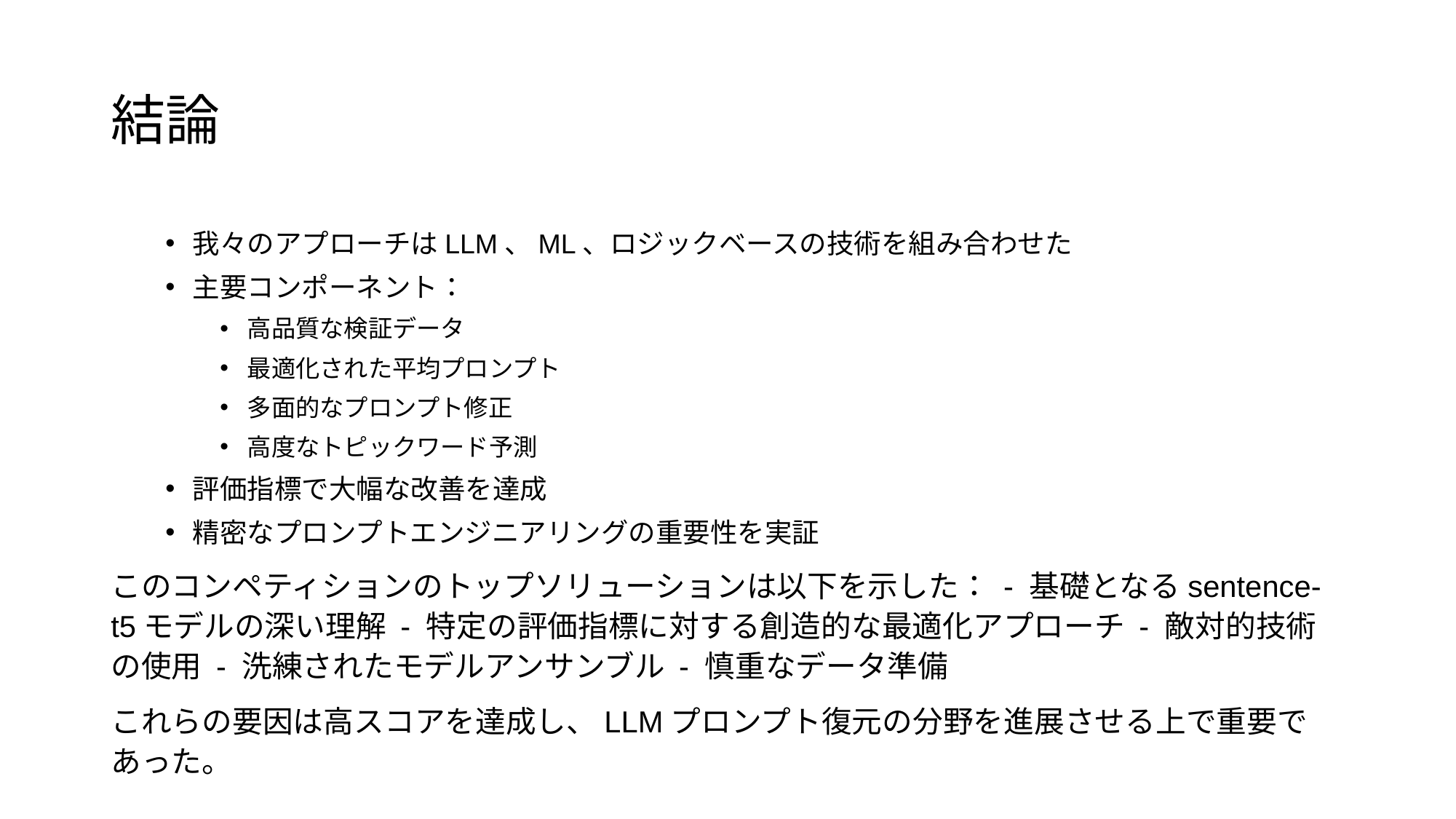

# 結論
我々のアプローチはLLM、ML、ロジックベースの技術を組み合わせた
主要コンポーネント：
高品質な検証データ
最適化された平均プロンプト
多面的なプロンプト修正
高度なトピックワード予測
評価指標で大幅な改善を達成
精密なプロンプトエンジニアリングの重要性を実証
このコンペティションのトップソリューションは以下を示した： - 基礎となるsentence-t5モデルの深い理解 - 特定の評価指標に対する創造的な最適化アプローチ - 敵対的技術の使用 - 洗練されたモデルアンサンブル - 慎重なデータ準備
これらの要因は高スコアを達成し、LLMプロンプト復元の分野を進展させる上で重要であった。